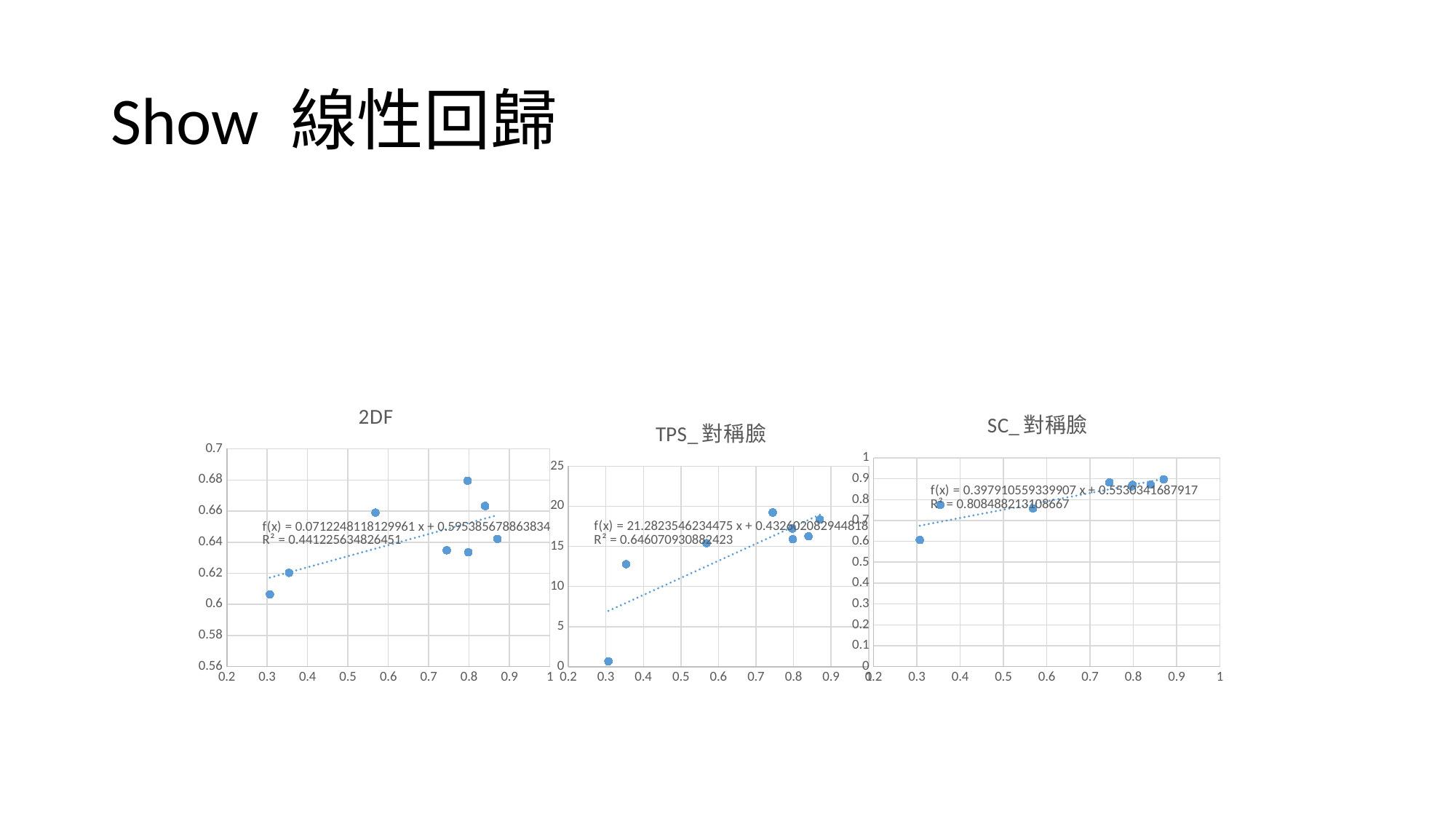

# Show 線性回歸

### Chart: 2DF

| Category |  |
|---|---|

### Chart: SC_對稱臉

| Category |  |
|---|---|

### Chart: TPS_對稱臉

| Category |  |
|---|---|